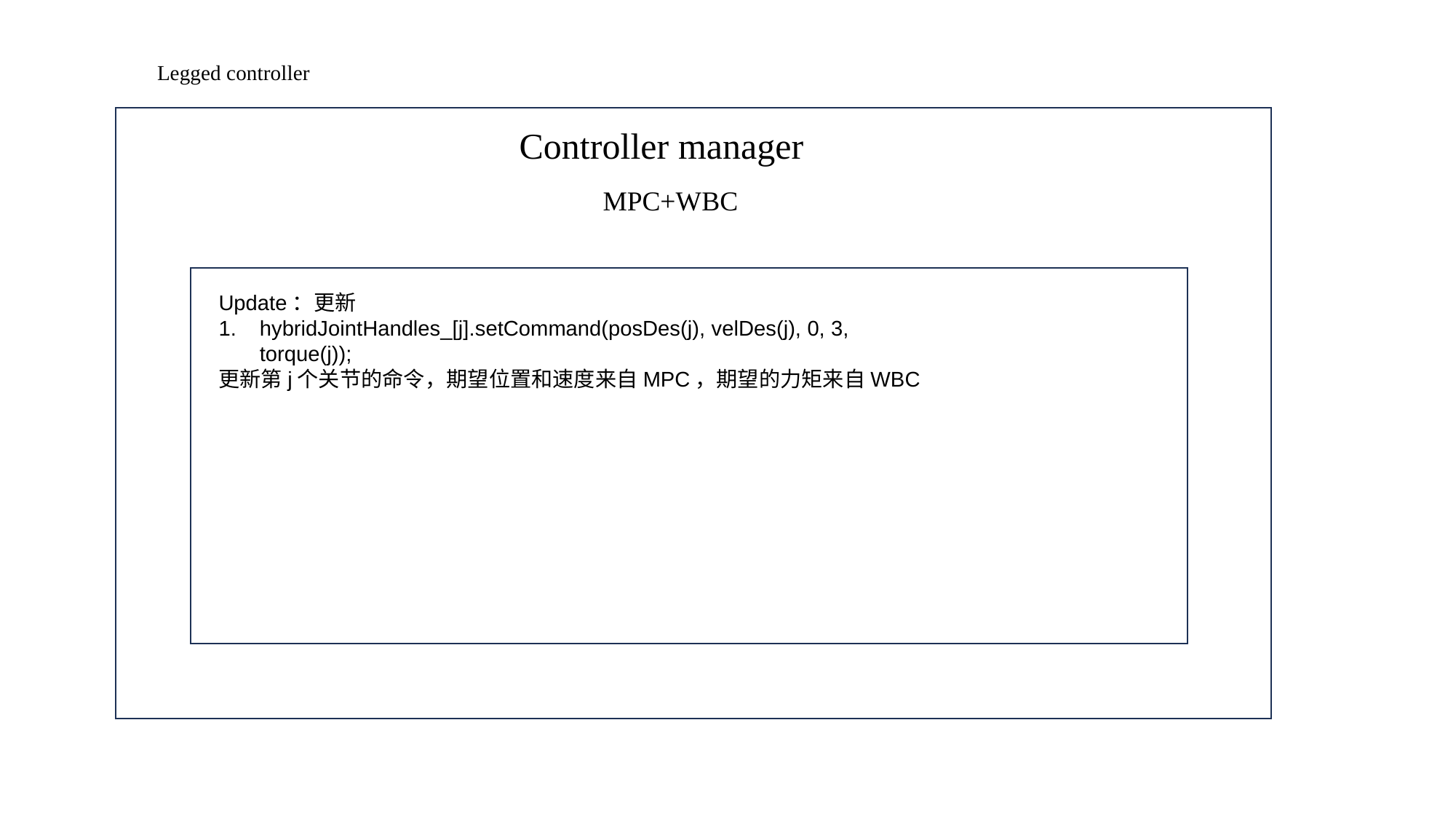

Legged controller

Controller manager
MPC+WBC

Update：更新
hybridJointHandles_[j].setCommand(posDes(j), velDes(j), 0, 3, torque(j));
更新第j个关节的命令，期望位置和速度来自MPC，期望的力矩来自WBC